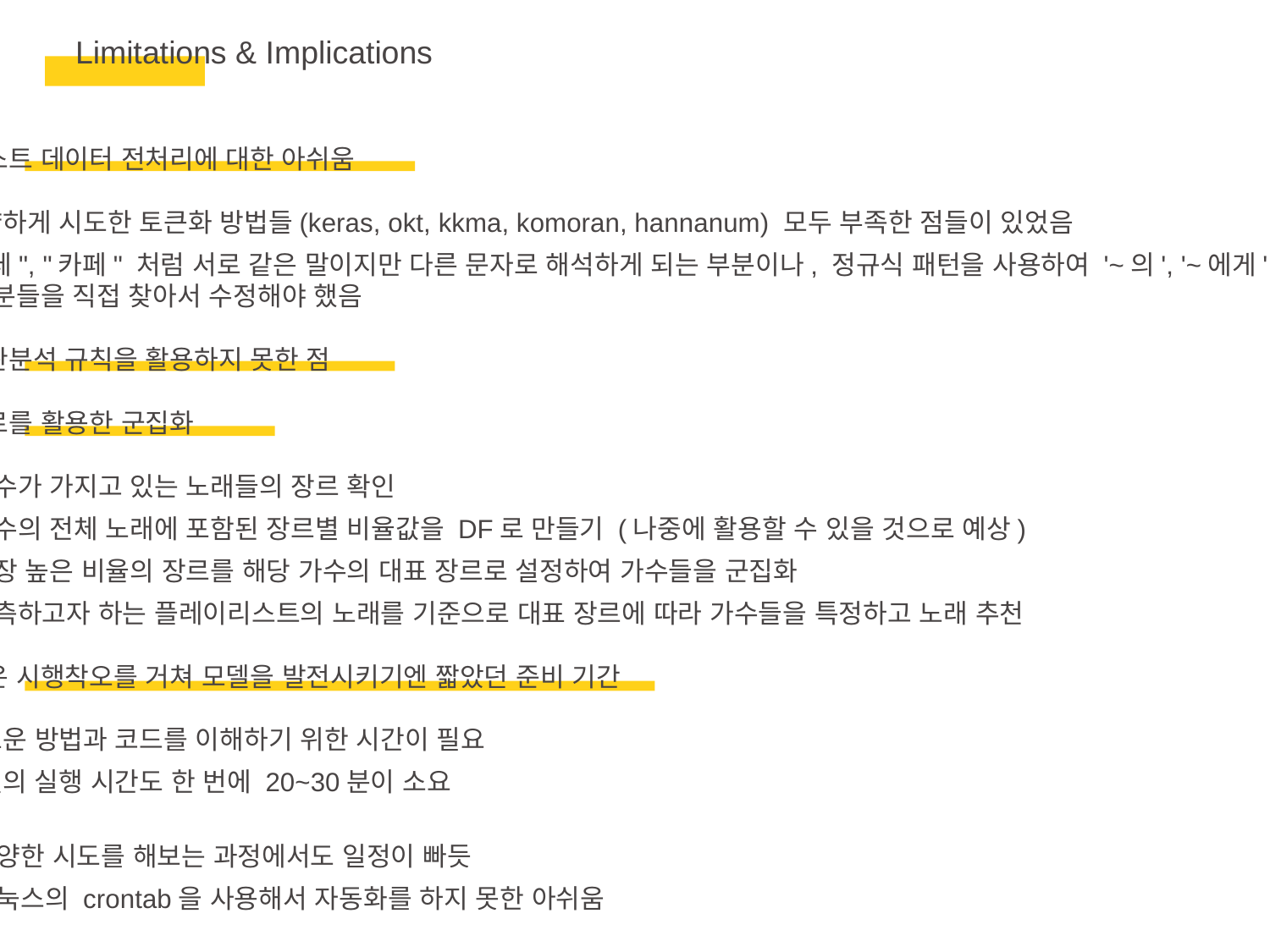

Limitations & Implications

3. 텍스트 데이터 전처리에 대한 아쉬움

  다양하게 시도한 토큰화 방법들(keras, okt, kkma, komoran, hannanum) 모두 부족한 점들이 있었음

  "까페", "카페" 처럼 서로 같은 말이지만 다른 문자로 해석하게 되는 부분이나, 정규식 패턴을 사용하여 '~의', '~에게' 이러한
     부분들을 직접 찾아서 수정해야 했음

4. 연관분석 규칙을 활용하지 못한 점

5. 장르를 활용한 군집화

1)  가수가 가지고 있는 노래들의 장르 확인

2)  가수의 전체 노래에 포함된 장르별 비율값을 DF로 만들기 (나중에 활용할 수 있을 것으로 예상)

3)  가장 높은 비율의 장르를 해당 가수의 대표 장르로 설정하여 가수들을 군집화

4)  예측하고자 하는 플레이리스트의 노래를 기준으로 대표 장르에 따라 가수들을 특정하고 노래 추천

6. 많은 시행착오를 거쳐 모델을 발전시키기엔 짧았던 준비 기간

  새로운 방법과 코드를 이해하기 위한 시간이 필요

  모델의 실행 시간도 한 번에 20~30분이 소요

→  다양한 시도를 해보는 과정에서도 일정이 빠듯

→  리눅스의 crontab을 사용해서 자동화를 하지 못한 아쉬움